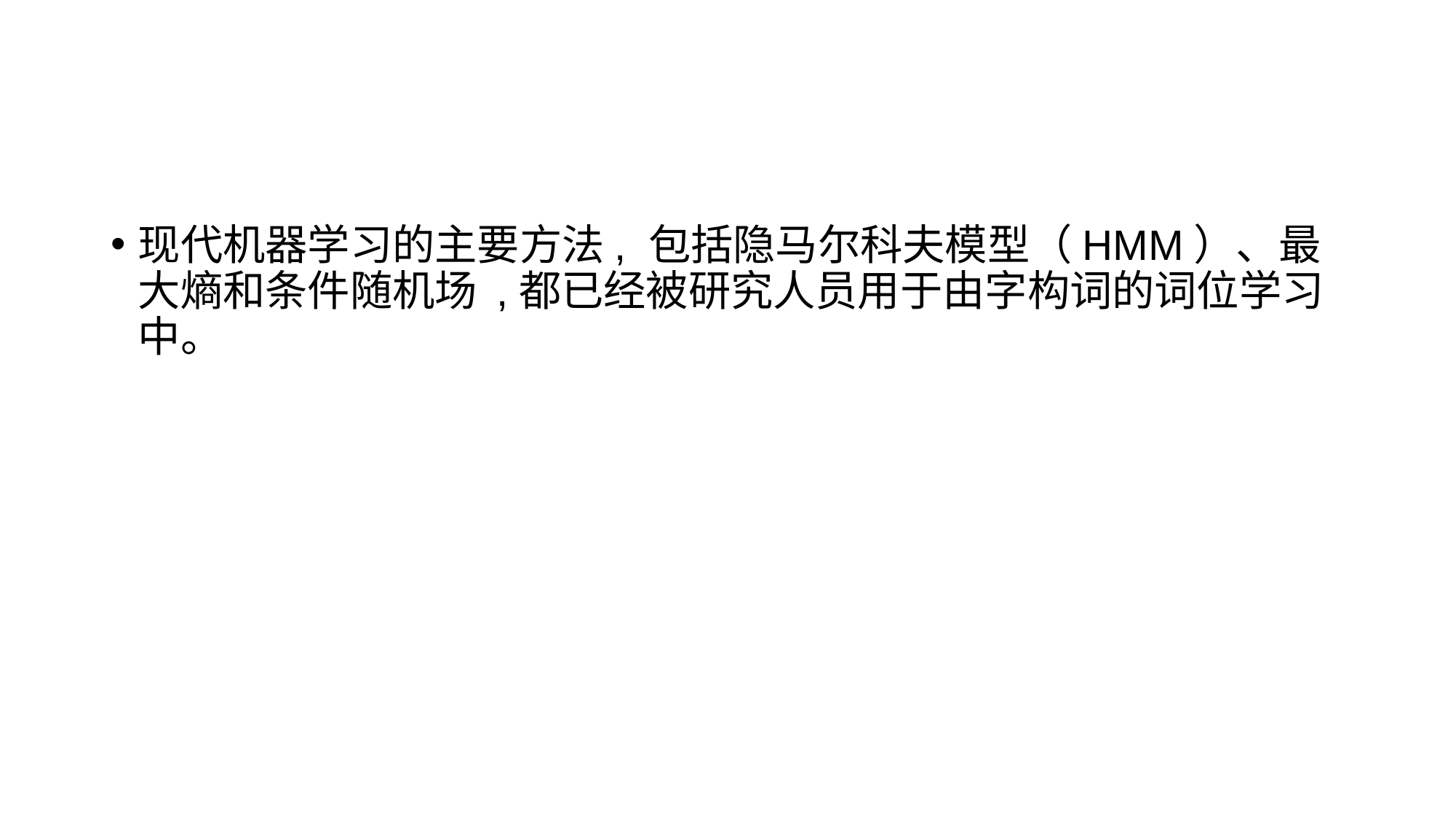

#
现代机器学习的主要方法, 包括隐马尔科夫模型（HMM）、最大熵和条件随机场 ,都已经被研究人员用于由字构词的词位学习中。